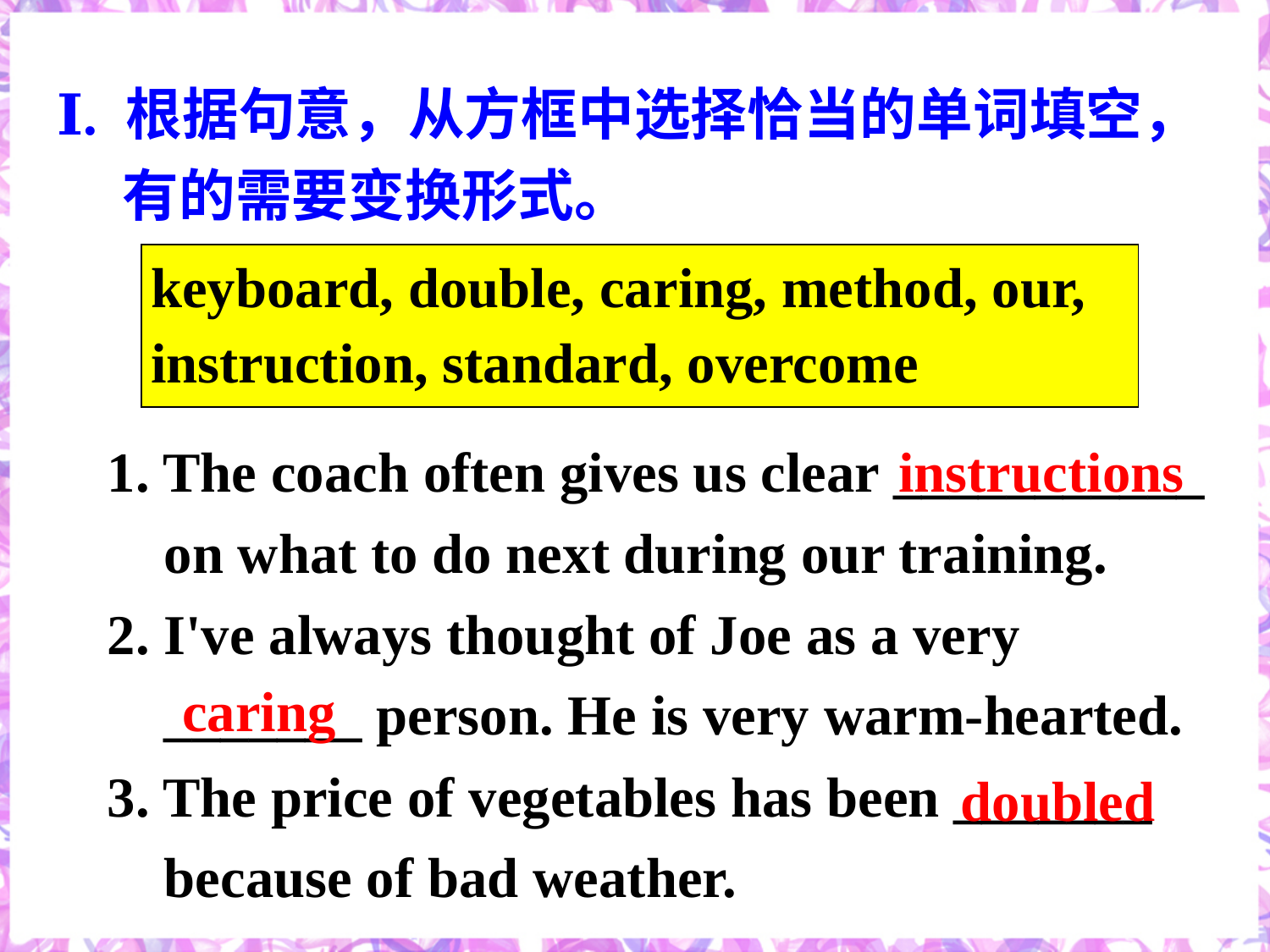

Ⅰ. 根据句意，从方框中选择恰当的单词填空，
    有的需要变换形式。
| keyboard, double, caring, method, our, instruction, standard, overcome |
| --- |
1. The coach often gives us clear ___________
    on what to do next during our training.
2. I've always thought of Joe as a very
    _______ person. He is very warm-hearted.
3. The price of vegetables has been _______
    because of bad weather.
instructions
caring
doubled